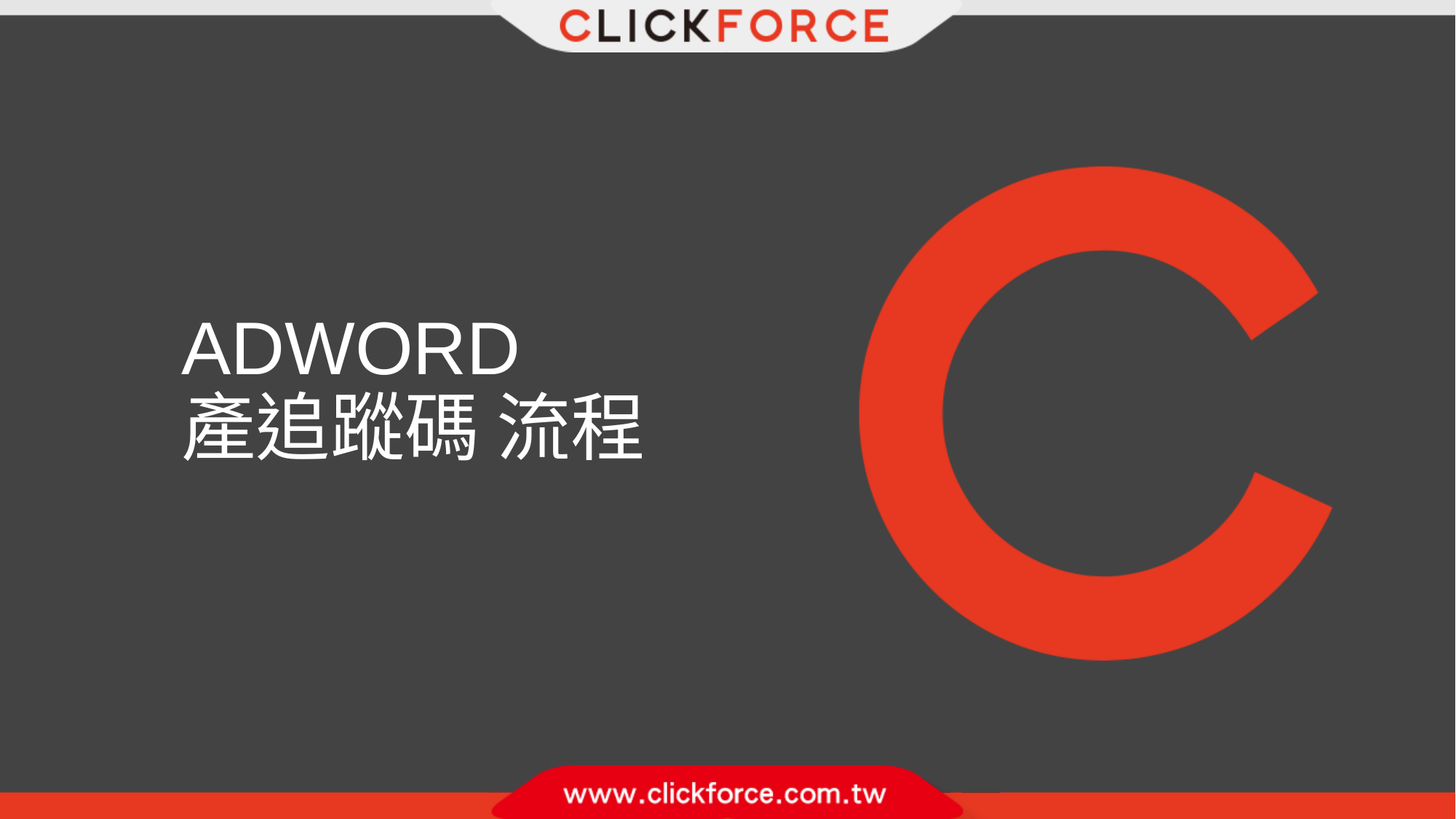

# ADWORD 產追蹤碼 流程
薛祖淇/Joey
joey@clickforce.com.tw
M:0938920717
T:02-2719-8500 #588